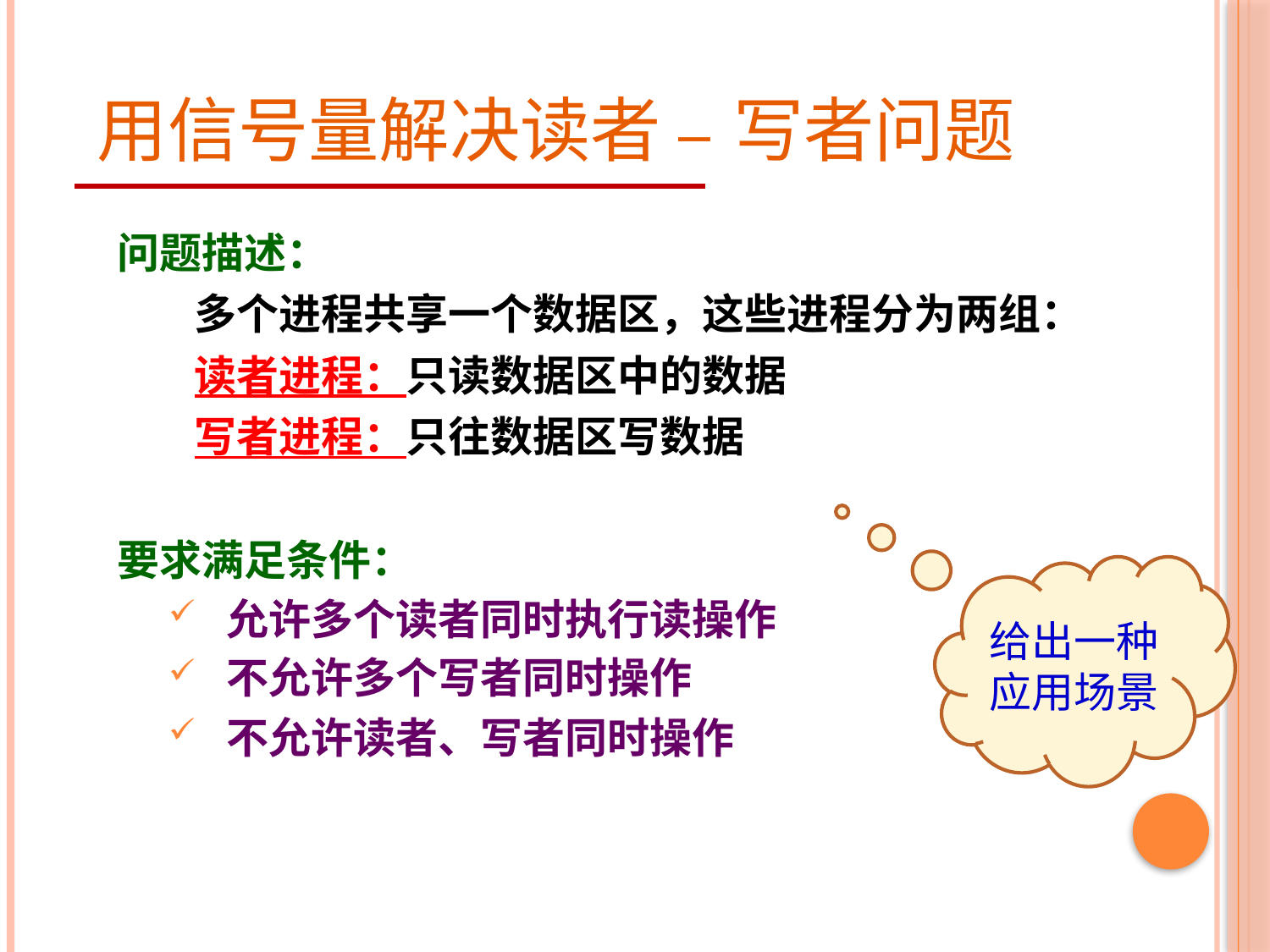

# 用信号量解决读者-写者问题
问题描述：
       多个进程共享一个数据区，这些进程分为两组：
       读者进程：只读数据区中的数据
       写者进程：只往数据区写数据

要求满足条件：
 允许多个读者同时执行读操作
 不允许多个写者同时操作
 不允许读者、写者同时操作
给出一种应用场景